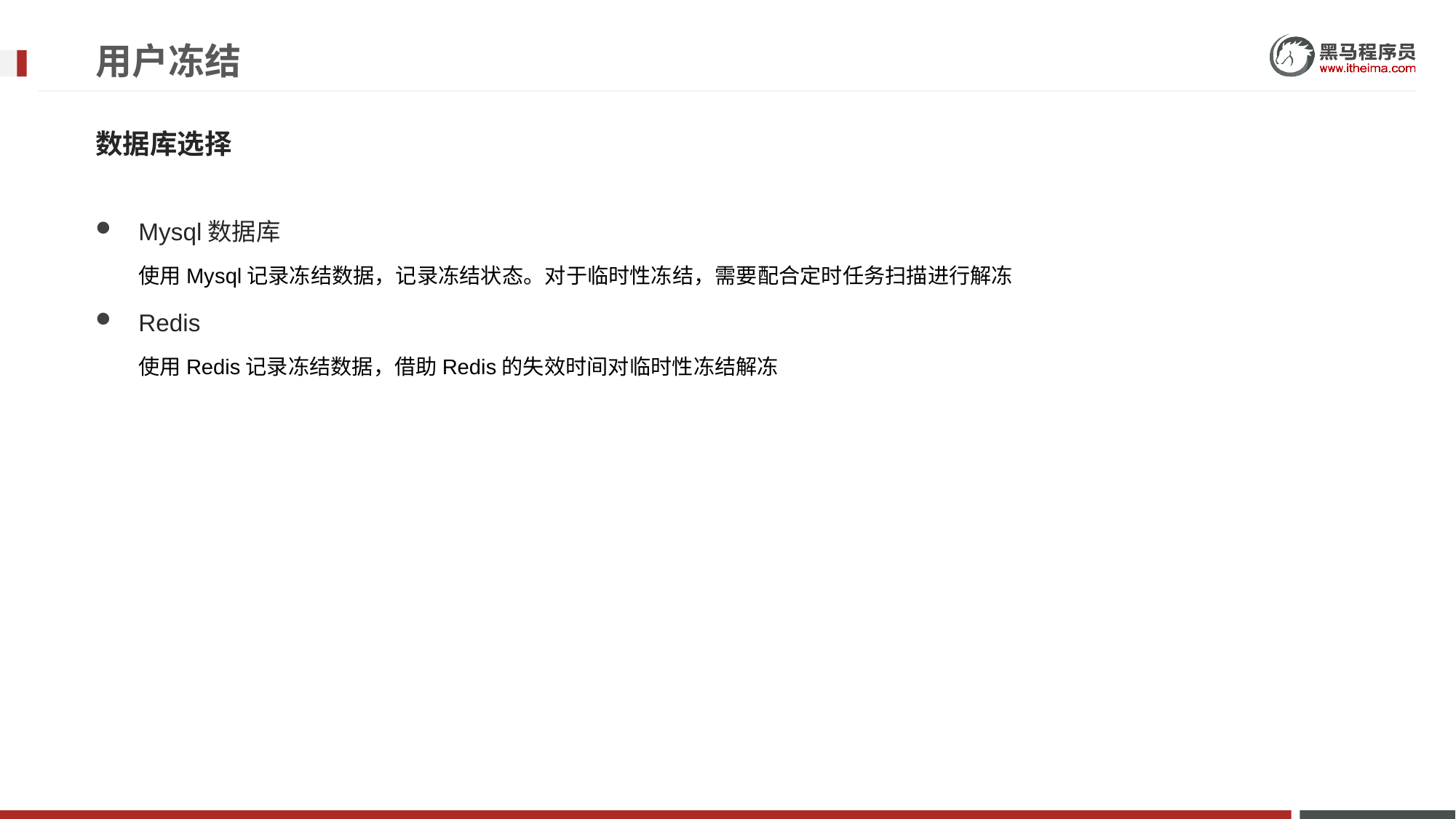

# 用户冻结
数据库选择
Mysql数据库
使用Mysql记录冻结数据，记录冻结状态。对于临时性冻结，需要配合定时任务扫描进行解冻
Redis
使用Redis记录冻结数据，借助Redis的失效时间对临时性冻结解冻